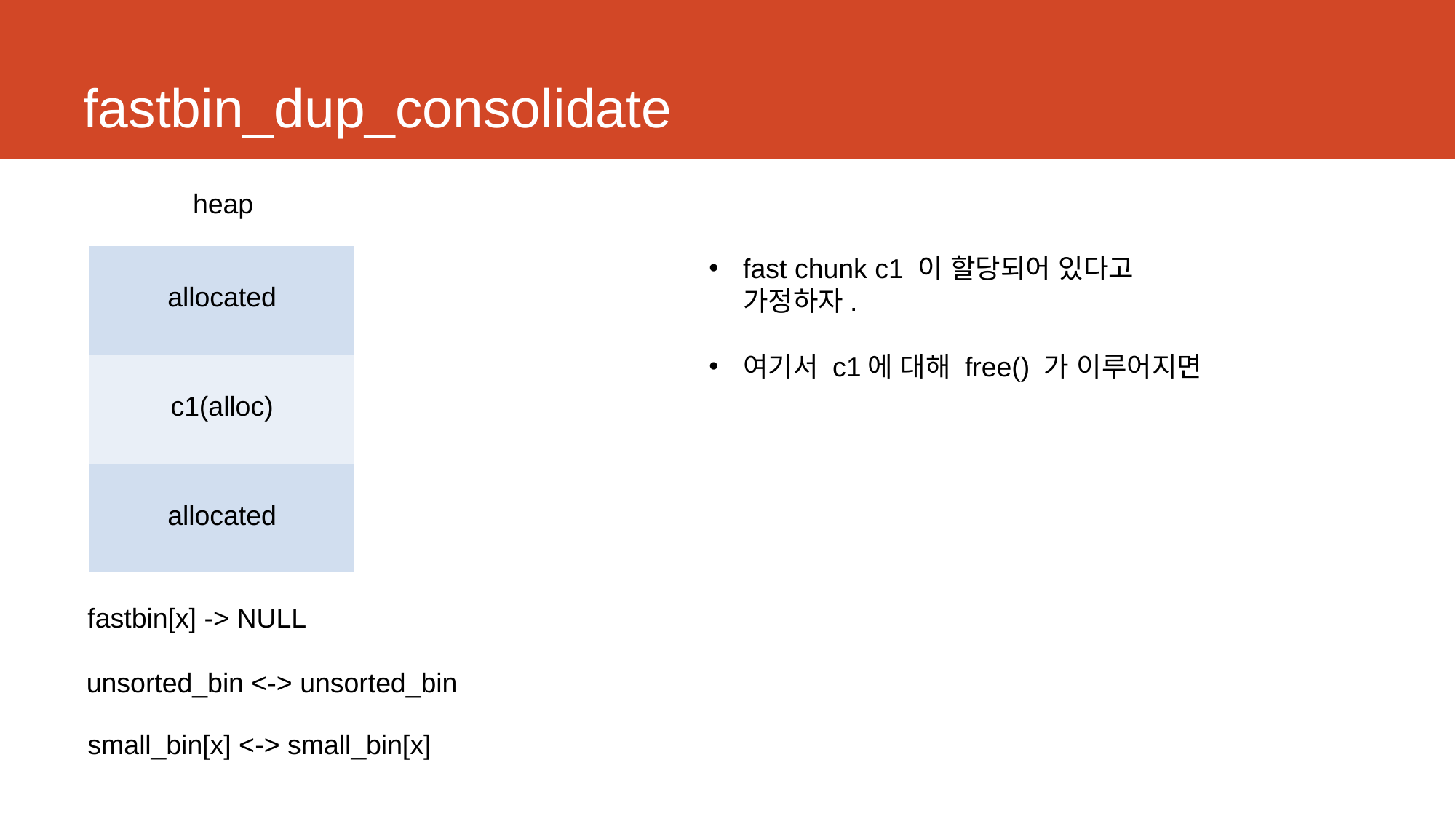

# fastbin_dup_consolidate
heap
| allocated |
| --- |
| c1(alloc) |
| allocated |
fast chunk c1 이 할당되어 있다고 가정하자.

여기서 c1에 대해 free() 가 이루어지면
fastbin[x] -> NULL
unsorted_bin <-> unsorted_bin
small_bin[x] <-> small_bin[x]